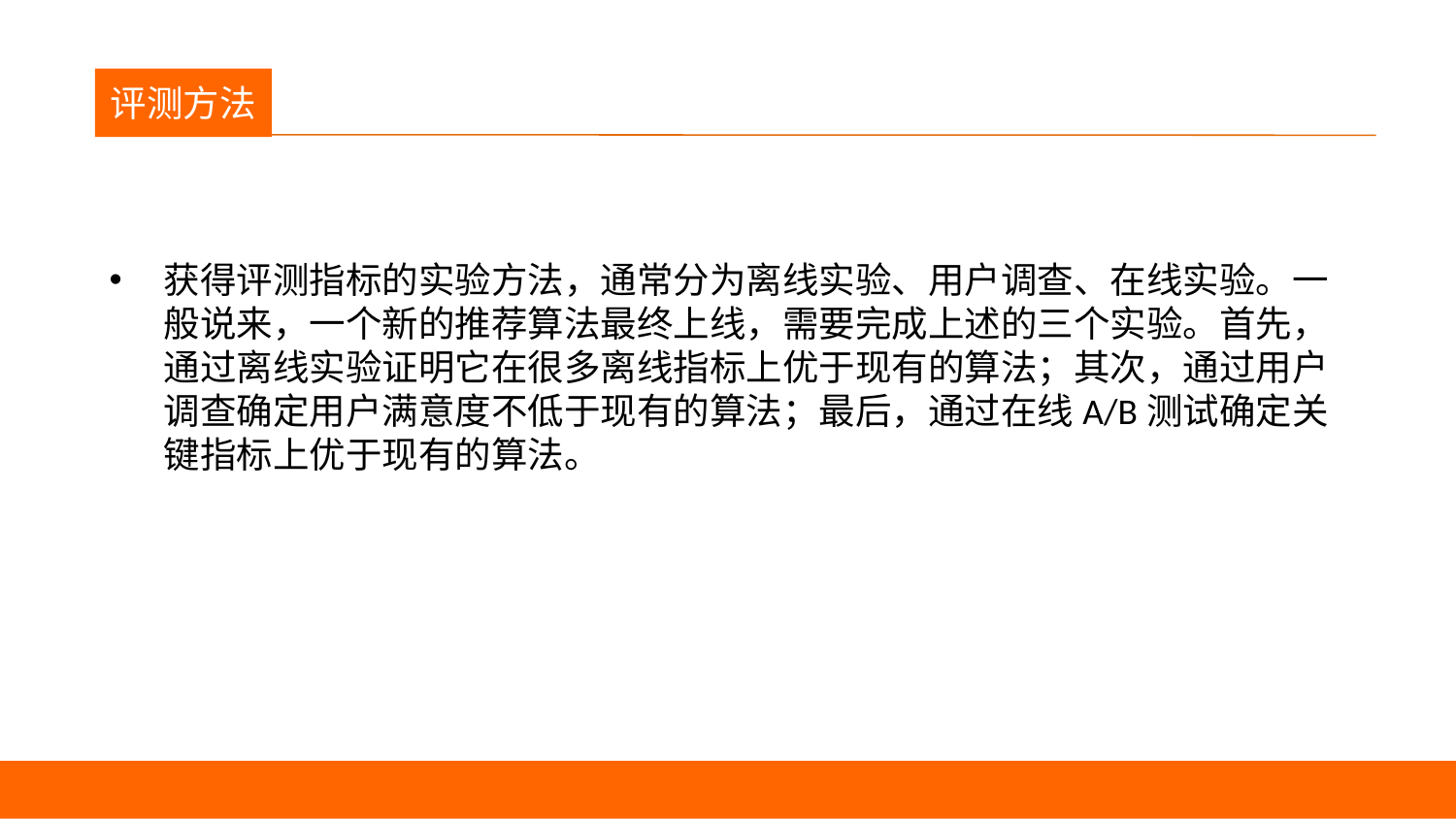

议程
评测方法

获得评测指标的实验方法，通常分为离线实验、用户调查、在线实验。一般说来，一个新的推荐算法最终上线，需要完成上述的三个实验。首先，通过离线实验证明它在很多离线指标上优于现有的算法；其次，通过用户调查确定用户满意度不低于现有的算法；最后，通过在线A/B测试确定关键指标上优于现有的算法。